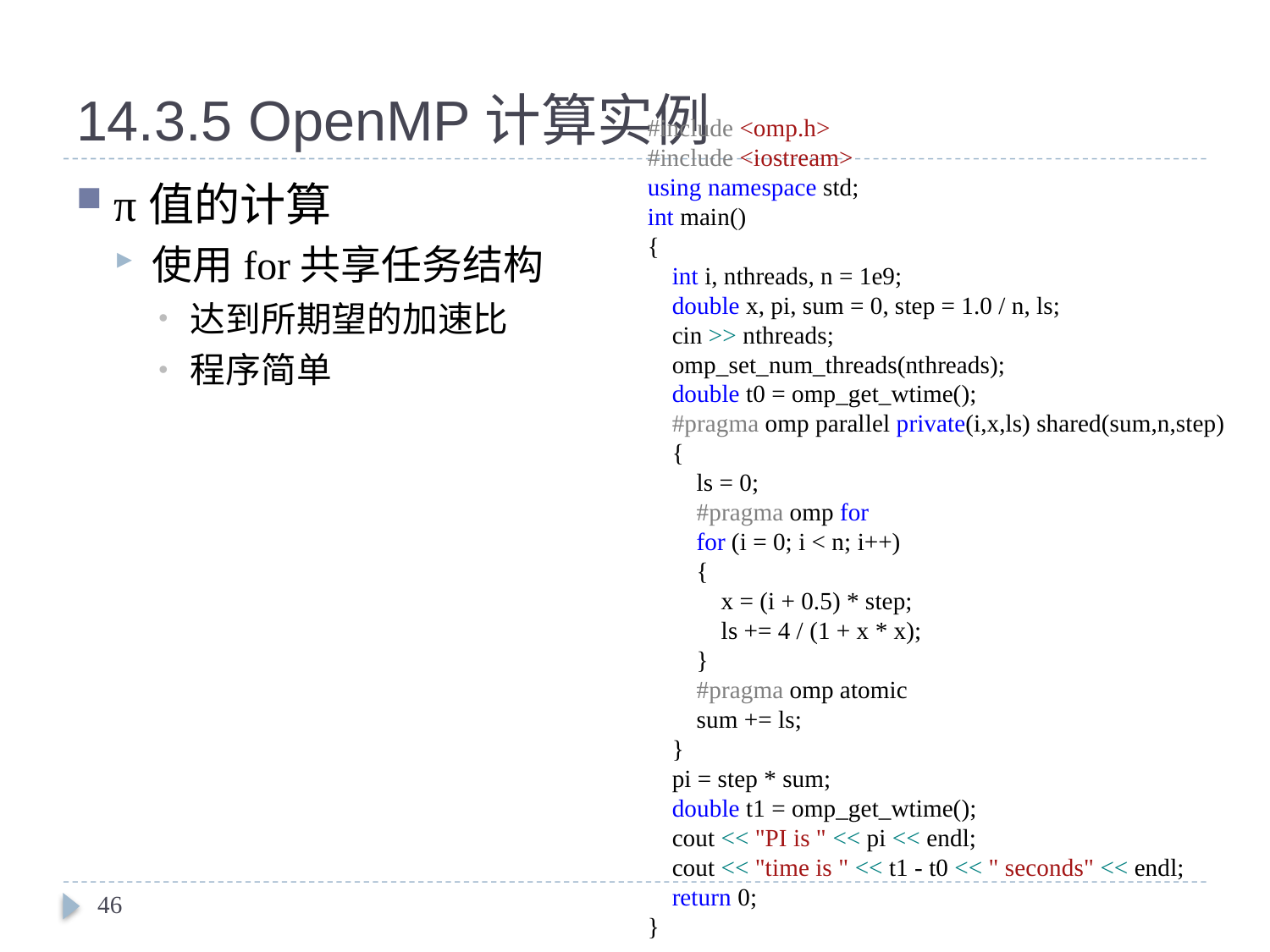

# 14.3.5 OpenMP计算实例
#include <omp.h>
#include <iostream>
using namespace std;
int main()
{
    int i, nthreads, n = 1e9;
    double x, pi, sum = 0, step = 1.0 / n, ls;
    cin >> nthreads;
    omp_set_num_threads(nthreads);
    double t0 = omp_get_wtime();
    #pragma omp parallel private(i,x,ls) shared(sum,n,step)
    {
        ls = 0;
        #pragma omp for
        for (i = 0; i < n; i++)
        {
            x = (i + 0.5) * step;
            ls += 4 / (1 + x * x);
        }
        #pragma omp atomic
        sum += ls;
    }
    pi = step * sum;
    double t1 = omp_get_wtime();
    cout << "PI is " << pi << endl;
    cout << "time is " << t1 - t0 << " seconds" << endl;
    return 0;
}
π值的计算
使用for共享任务结构
达到所期望的加速比
程序简单
46